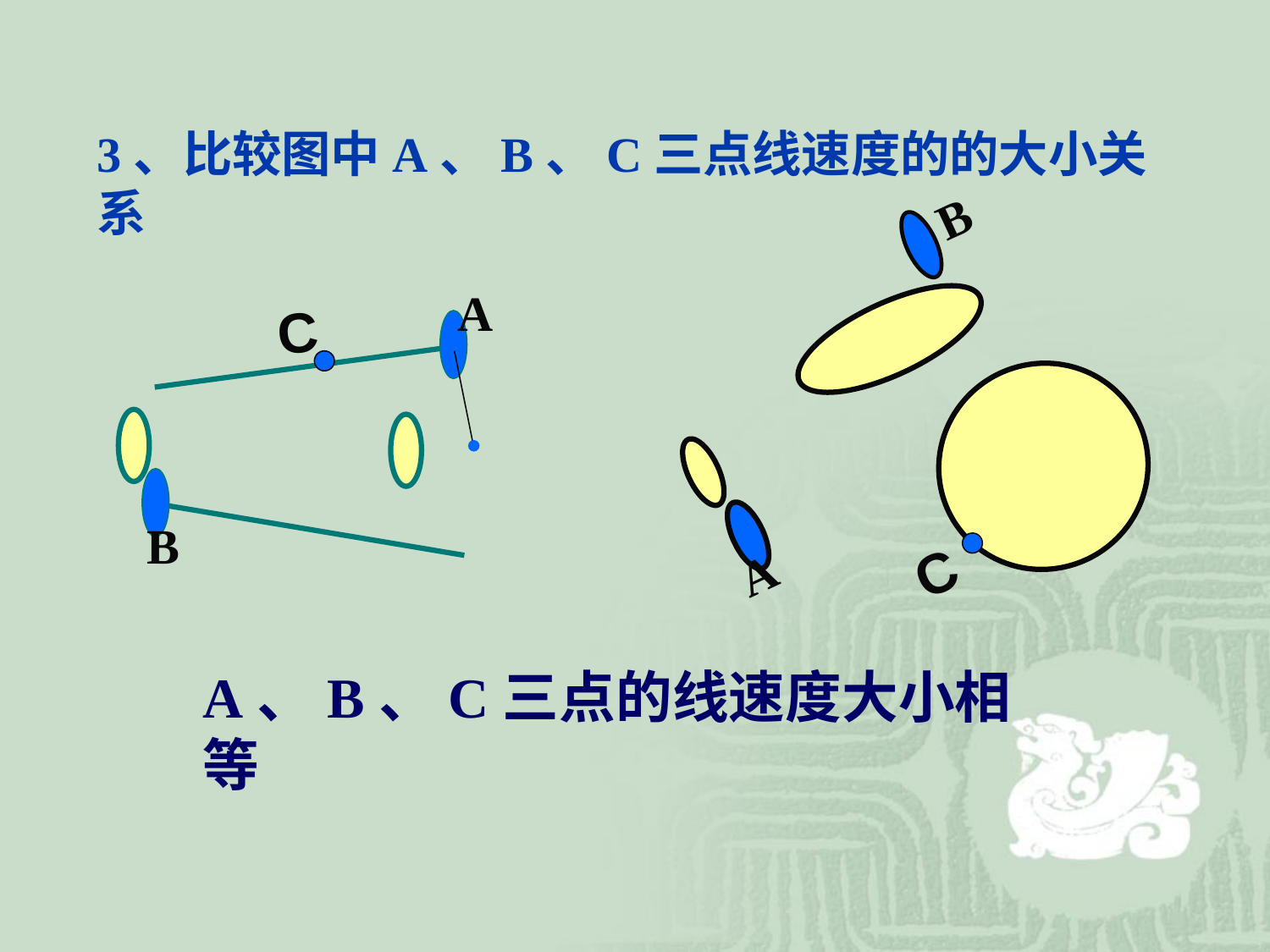

3、比较图中A、B、C三点线速度的的大小关系
B

C

A
A

B

C

A、B、C三点的线速度大小相等